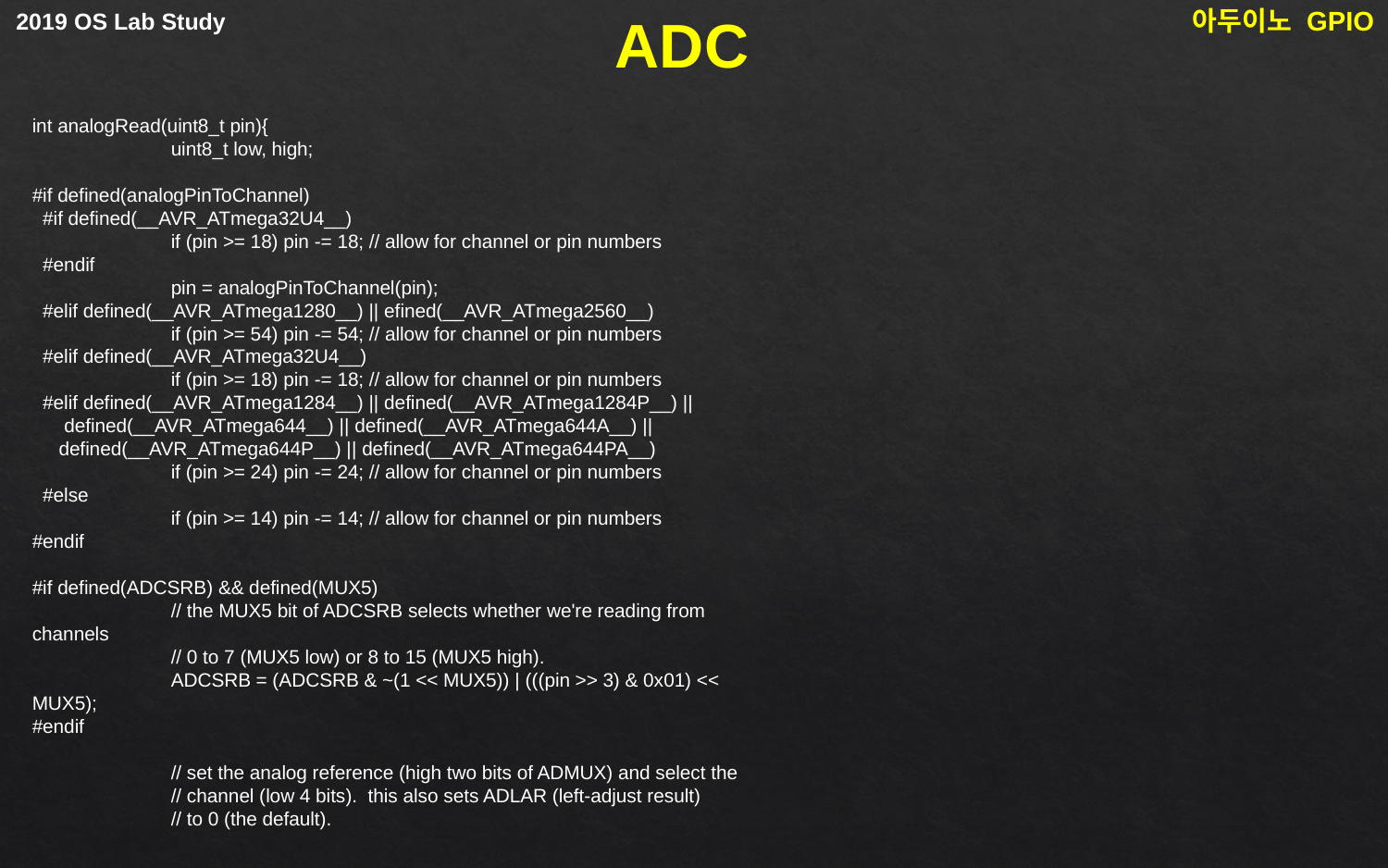

2019 OS Lab Study
ADC
아두이노 GPIO
int analogRead(uint8_t pin){
	uint8_t low, high;

#if defined(analogPinToChannel)
  #if defined(__AVR_ATmega32U4__)
	if (pin >= 18) pin -= 18; // allow for channel or pin numbers
  #endif
	pin = analogPinToChannel(pin);
  #elif defined(__AVR_ATmega1280__) || efined(__AVR_ATmega2560__)
	if (pin >= 54) pin -= 54; // allow for channel or pin numbers
  #elif defined(__AVR_ATmega32U4__)
	if (pin >= 18) pin -= 18; // allow for channel or pin numbers
  #elif defined(__AVR_ATmega1284__) || defined(__AVR_ATmega1284P__) ||
      defined(__AVR_ATmega644__) || defined(__AVR_ATmega644A__) ||
     defined(__AVR_ATmega644P__) || defined(__AVR_ATmega644PA__)
	if (pin >= 24) pin -= 24; // allow for channel or pin numbers
  #else
	if (pin >= 14) pin -= 14; // allow for channel or pin numbers
#endif

#if defined(ADCSRB) && defined(MUX5)
	// the MUX5 bit of ADCSRB selects whether we're reading from channels
	// 0 to 7 (MUX5 low) or 8 to 15 (MUX5 high).
	ADCSRB = (ADCSRB & ~(1 << MUX5)) | (((pin >> 3) & 0x01) << MUX5);
#endif

	// set the analog reference (high two bits of ADMUX) and select the
	// channel (low 4 bits).  this also sets ADLAR (left-adjust result)
	// to 0 (the default).